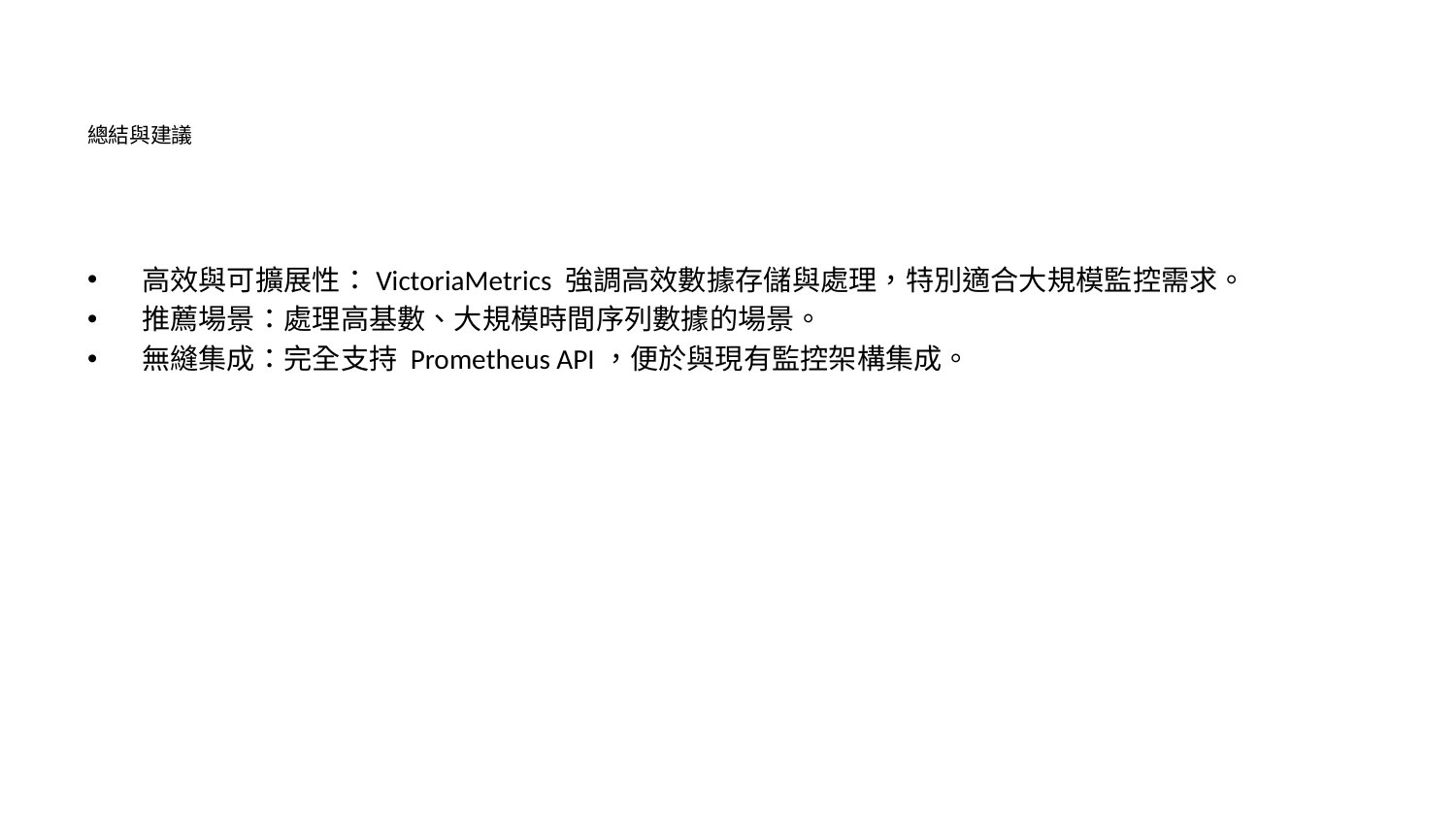

# 總結與建議
高效與可擴展性：VictoriaMetrics 強調高效數據存儲與處理，特別適合大規模監控需求。
推薦場景：處理高基數、大規模時間序列數據的場景。
無縫集成：完全支持 Prometheus API，便於與現有監控架構集成。